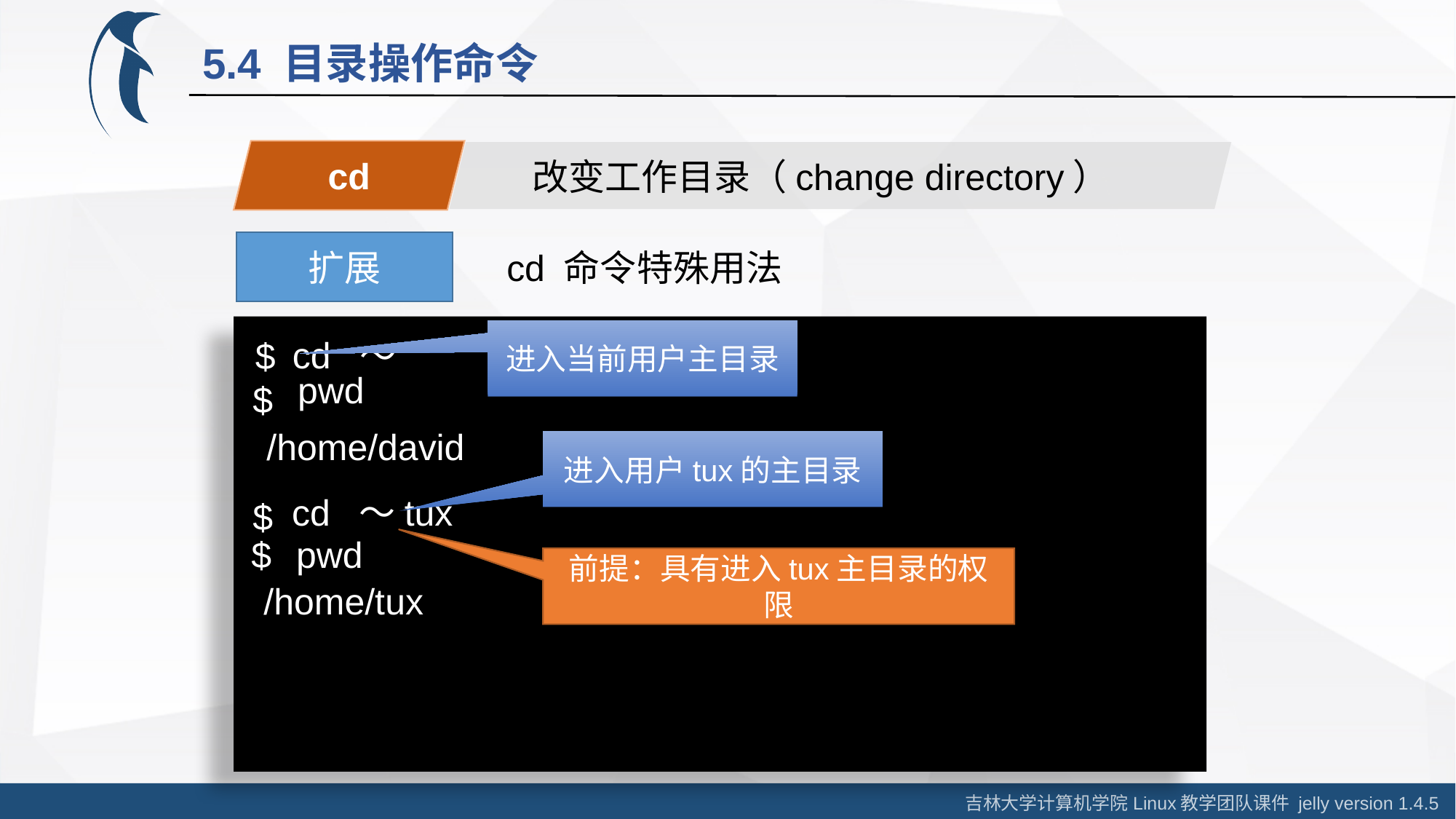

5.4 目录操作命令
cd
改变工作目录（change directory）
扩展
cd 命令特殊用法

进入当前用户主目录
cd  ～
$
pwd
$
/home/david
进入用户tux的主目录
cd  ～tux
$
$
pwd
前提：具有进入tux主目录的权限
/home/tux